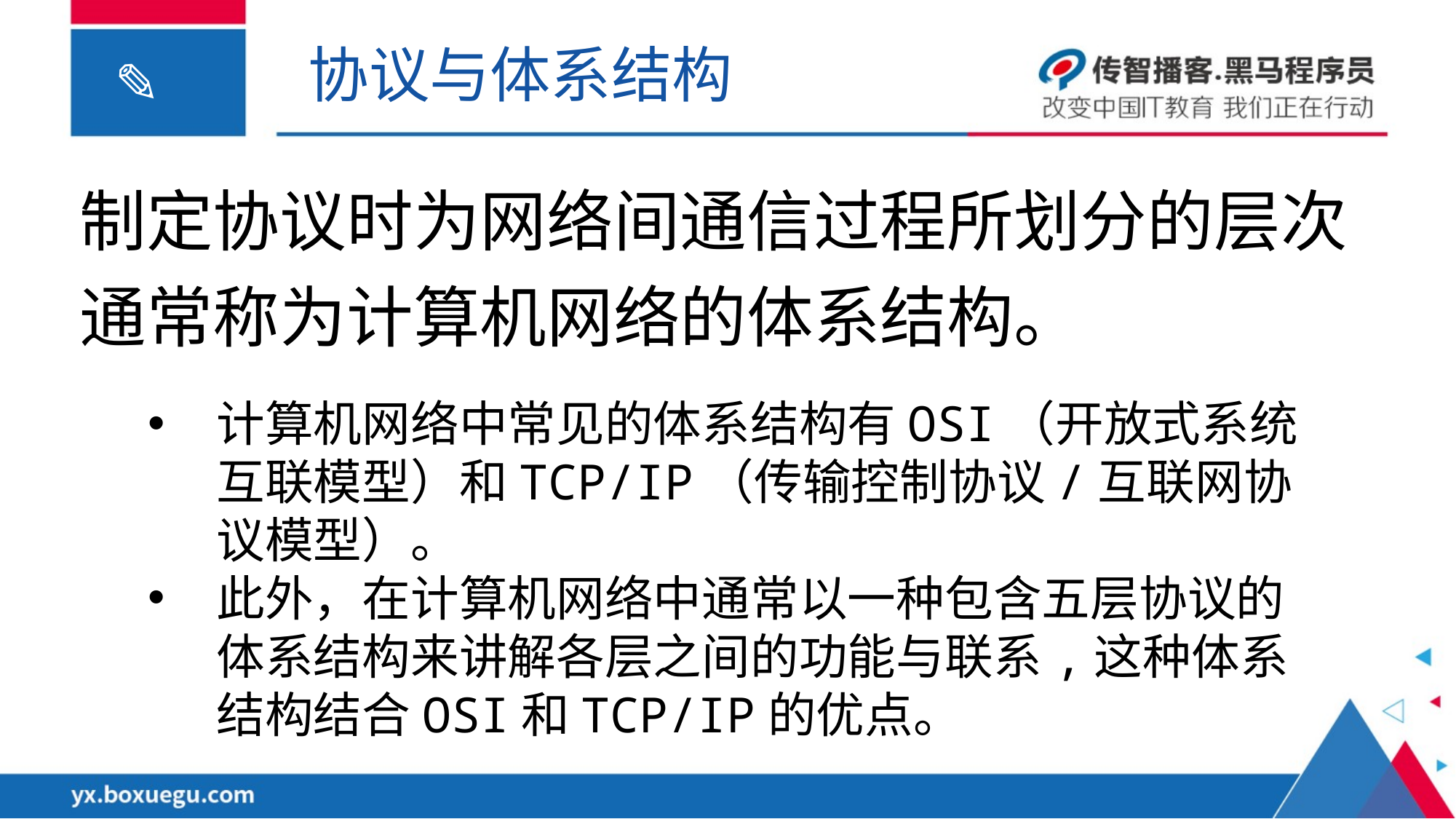

协议与体系结构
制定协议时为网络间通信过程所划分的层次通常称为计算机网络的体系结构。
计算机网络中常见的体系结构有OSI（开放式系统互联模型）和TCP/IP（传输控制协议/互联网协议模型）。
此外，在计算机网络中通常以一种包含五层协议的体系结构来讲解各层之间的功能与联系,这种体系结构结合OSI和TCP/IP的优点。